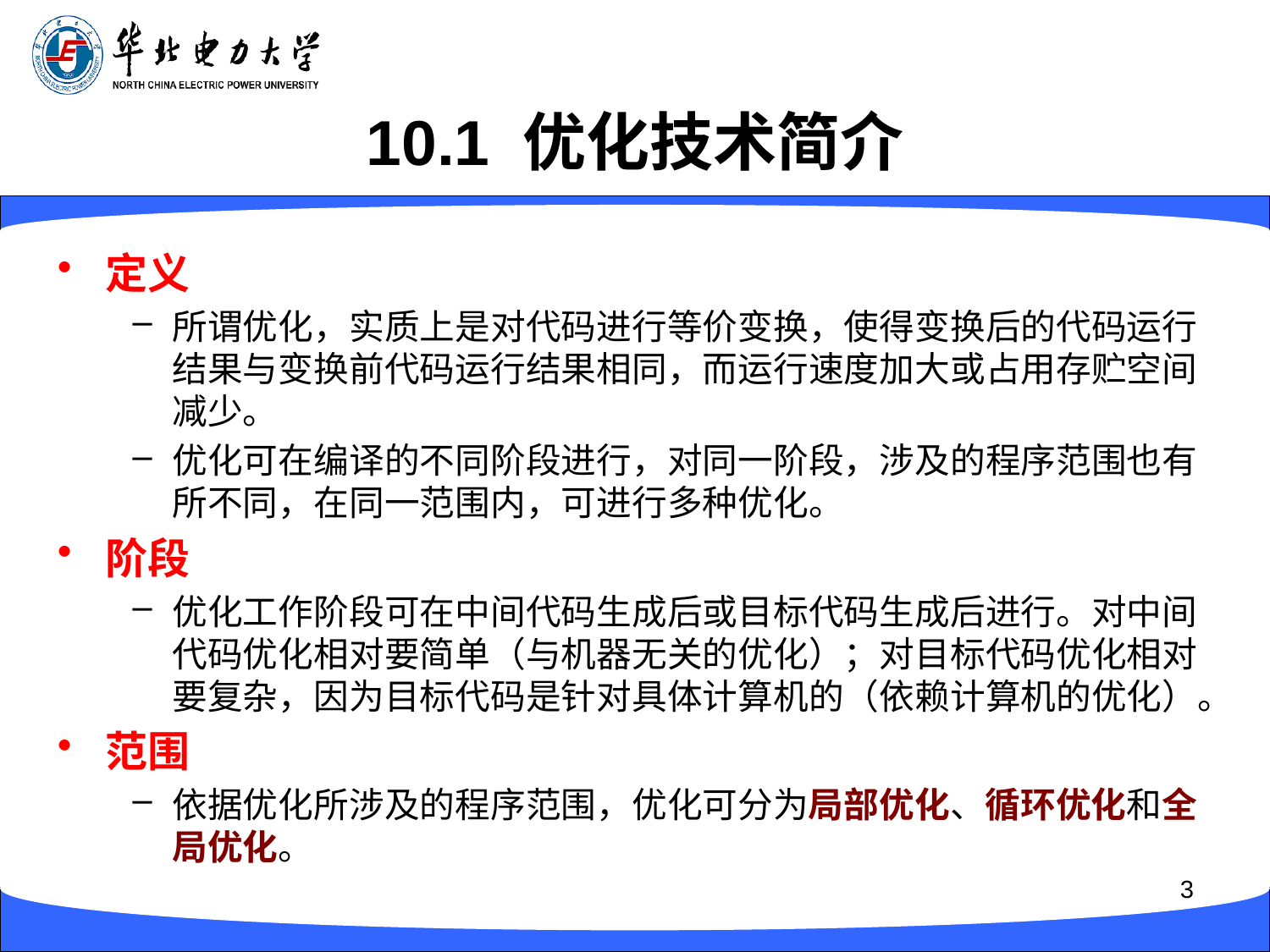

# 10.1 优化技术简介
定义
所谓优化，实质上是对代码进行等价变换，使得变换后的代码运行结果与变换前代码运行结果相同，而运行速度加大或占用存贮空间减少。
优化可在编译的不同阶段进行，对同一阶段，涉及的程序范围也有所不同，在同一范围内，可进行多种优化。
阶段
优化工作阶段可在中间代码生成后或目标代码生成后进行。对中间代码优化相对要简单（与机器无关的优化）；对目标代码优化相对要复杂，因为目标代码是针对具体计算机的（依赖计算机的优化）。
范围
依据优化所涉及的程序范围，优化可分为局部优化、循环优化和全局优化。
3